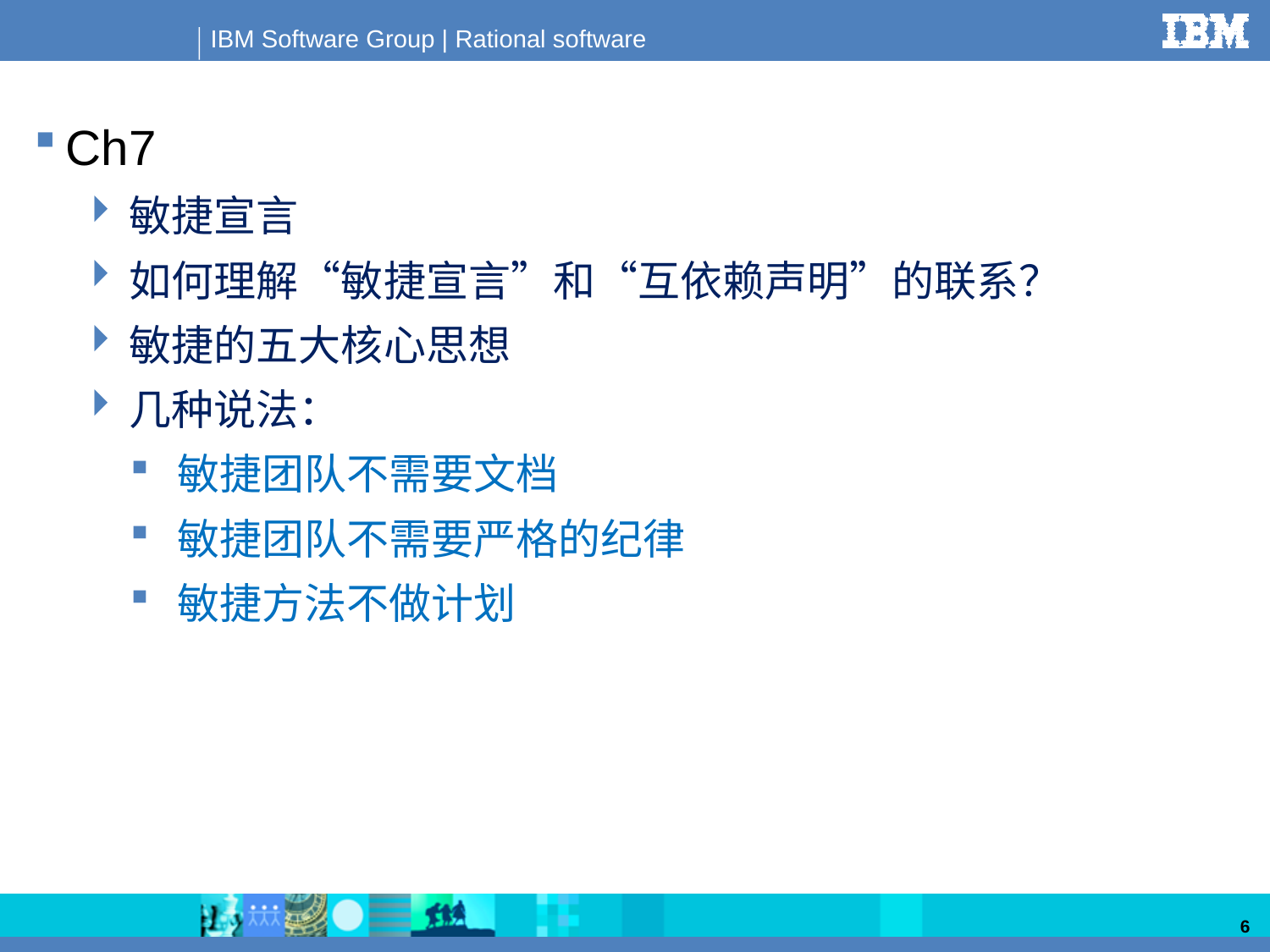

Ch7
敏捷宣言
如何理解“敏捷宣言”和“互依赖声明”的联系？
敏捷的五大核心思想
几种说法：
敏捷团队不需要文档
敏捷团队不需要严格的纪律
敏捷方法不做计划
6